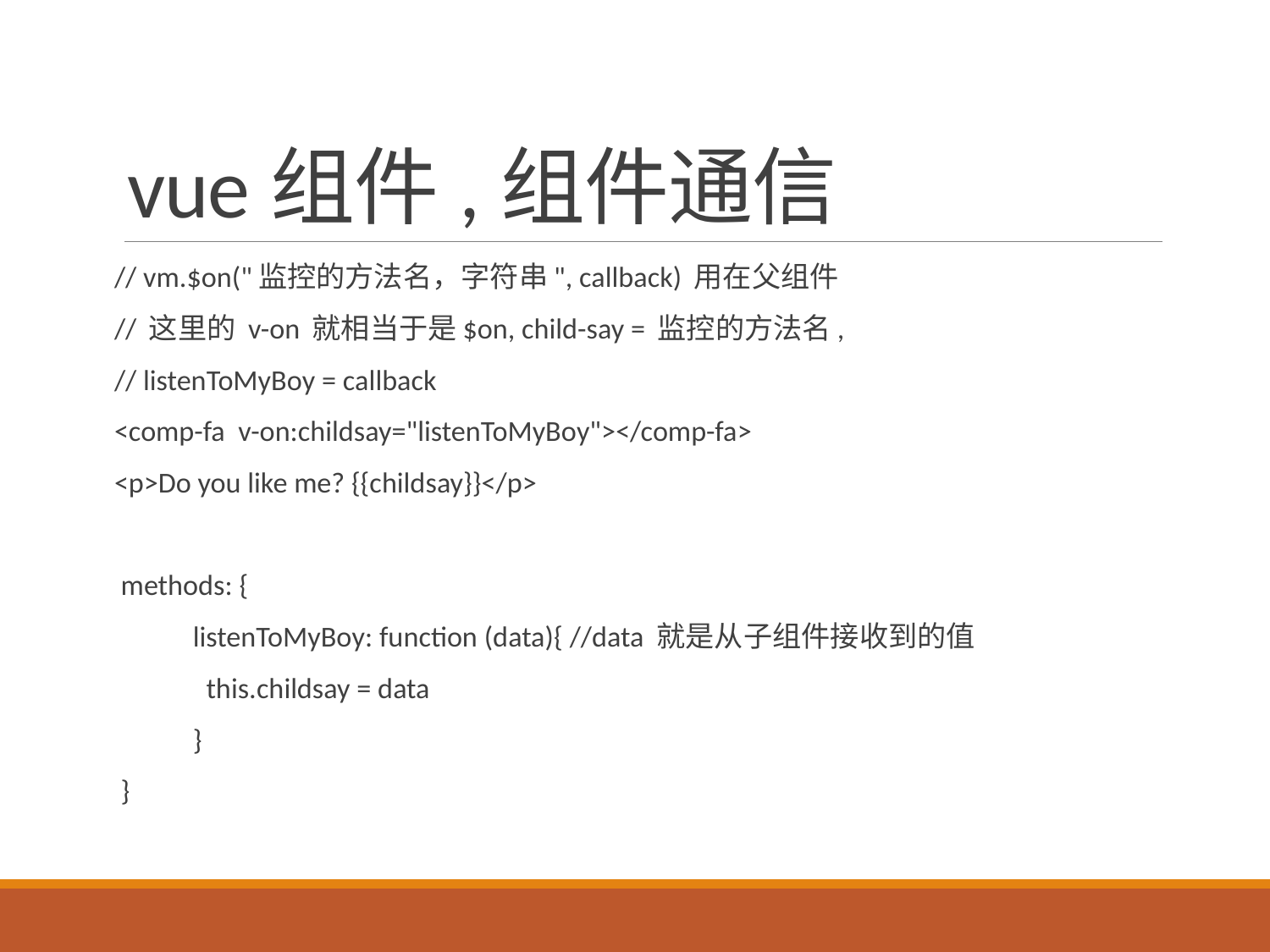

# vue组件,组件通信
// vm.$on("监控的方法名，字符串", callback) 用在父组件
// 这里的 v-on 就相当于是$on, child-say = 监控的方法名,
// listenToMyBoy = callback
<comp-fa  v-on:childsay="listenToMyBoy"></comp-fa>
<p>Do you like me? {{childsay}}</p>

 methods: {
            listenToMyBoy: function (data){ //data 就是从子组件接收到的值
              this.childsay = data
            }
 }